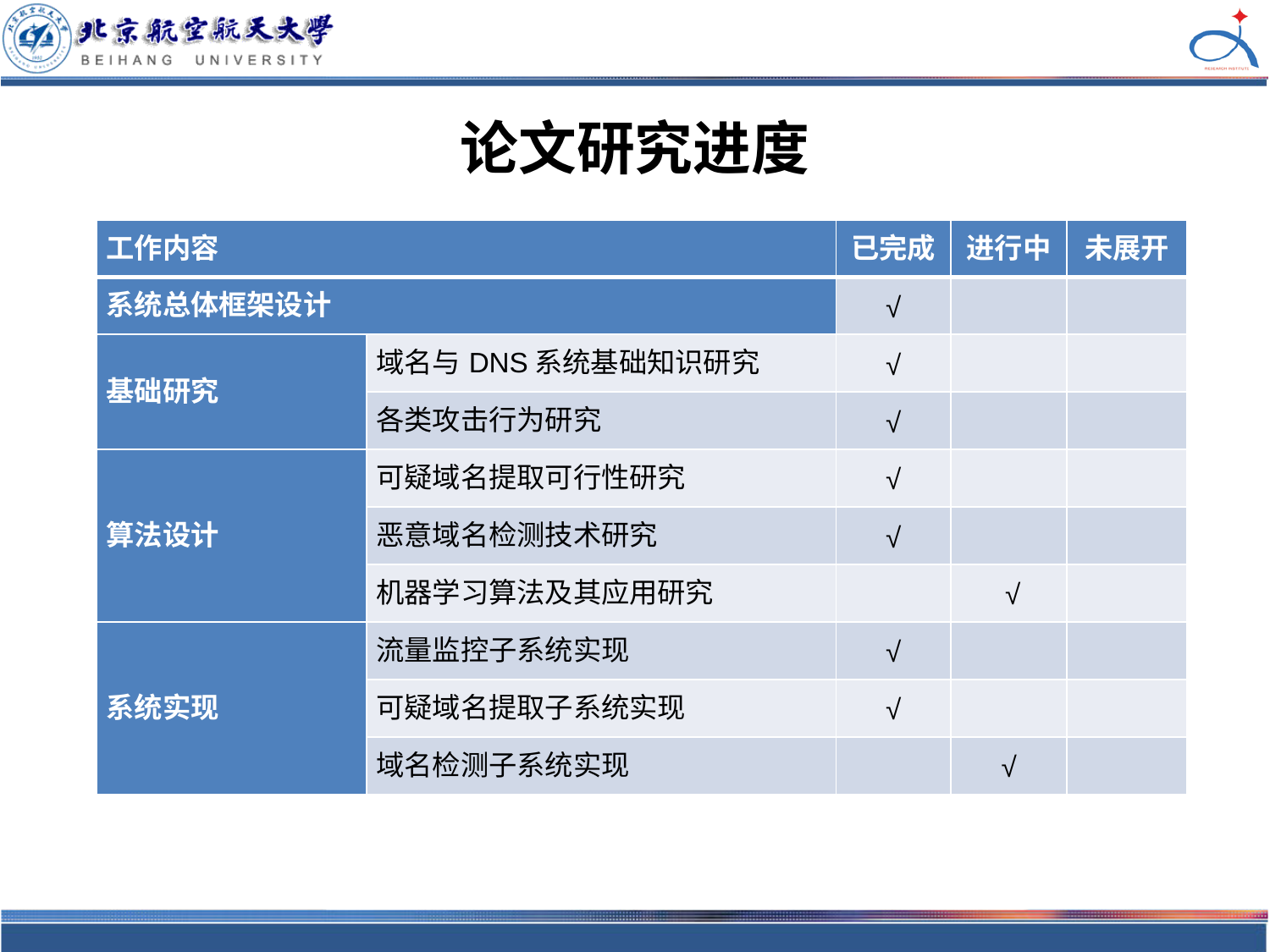

# 论文研究进度

| 工作内容 |  | 已完成 | 进行中 | 未展开 |
| --- | --- | --- | --- | --- |
| 系统总体框架设计 |  | √ |  |  |
| 基础研究 | 域名与DNS系统基础知识研究 | √ |  |  |
|  | 各类攻击行为研究 | √ |  |  |
| 算法设计 | 可疑域名提取可行性研究 | √ |  |  |
|  | 恶意域名检测技术研究 | √ |  |  |
|  | 机器学习算法及其应用研究 |  | √ |  |
| 系统实现 | 流量监控子系统实现 | √ |  |  |
|  | 可疑域名提取子系统实现 | √ |  |  |
|  | 域名检测子系统实现 |  | √ |  |